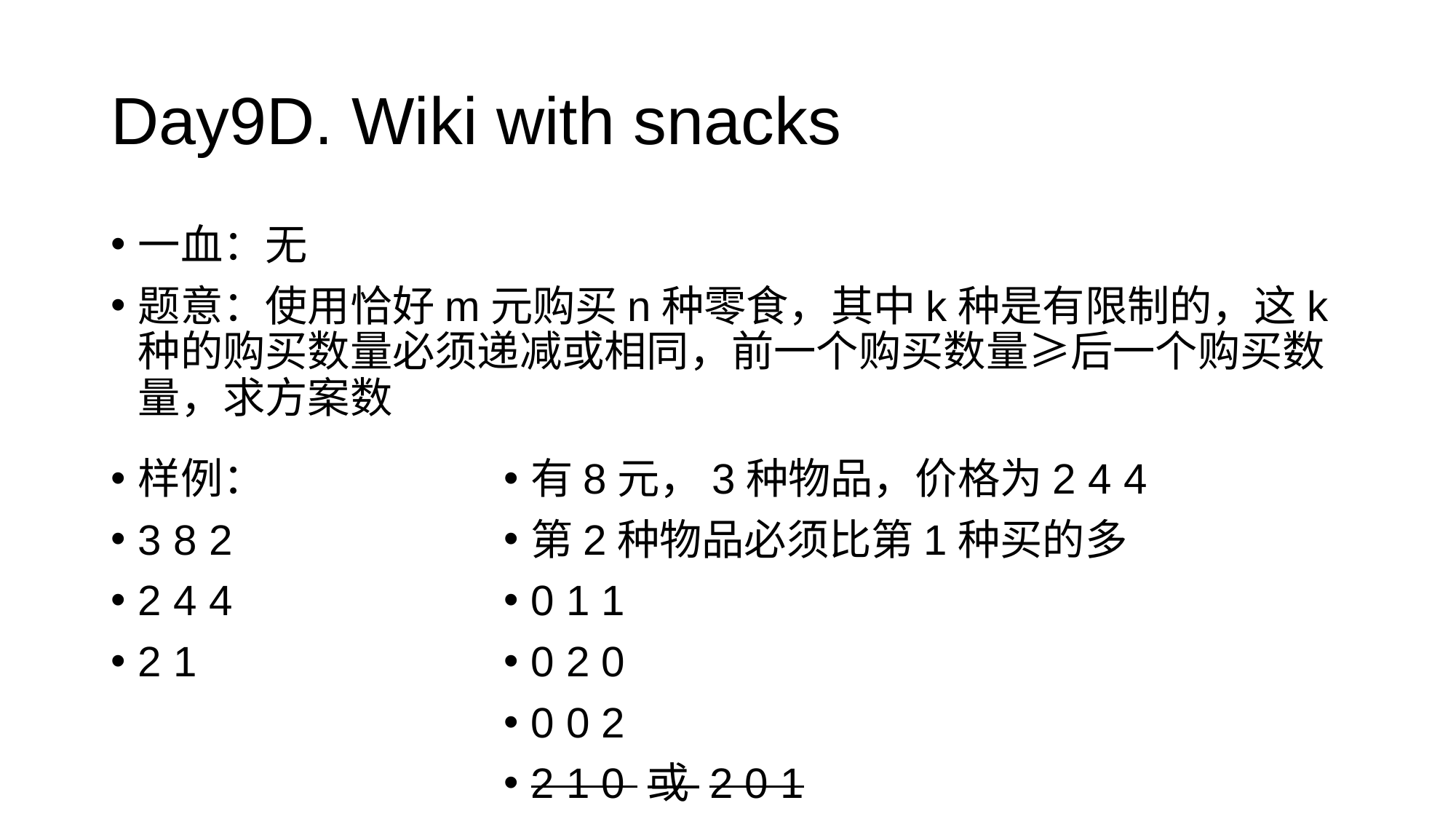

# Day9D. Wiki with snacks
一血：无
题意：使用恰好m元购买n种零食，其中k种是有限制的，这k种的购买数量必须递减或相同，前一个购买数量≥后一个购买数量，求方案数

样例：
3 8 2
2 4 4
2 1

有8元，3种物品，价格为2 4 4
第2种物品必须比第1种买的多
0 1 1
0 2 0
0 0 2
2 1 0 或 2 0 1